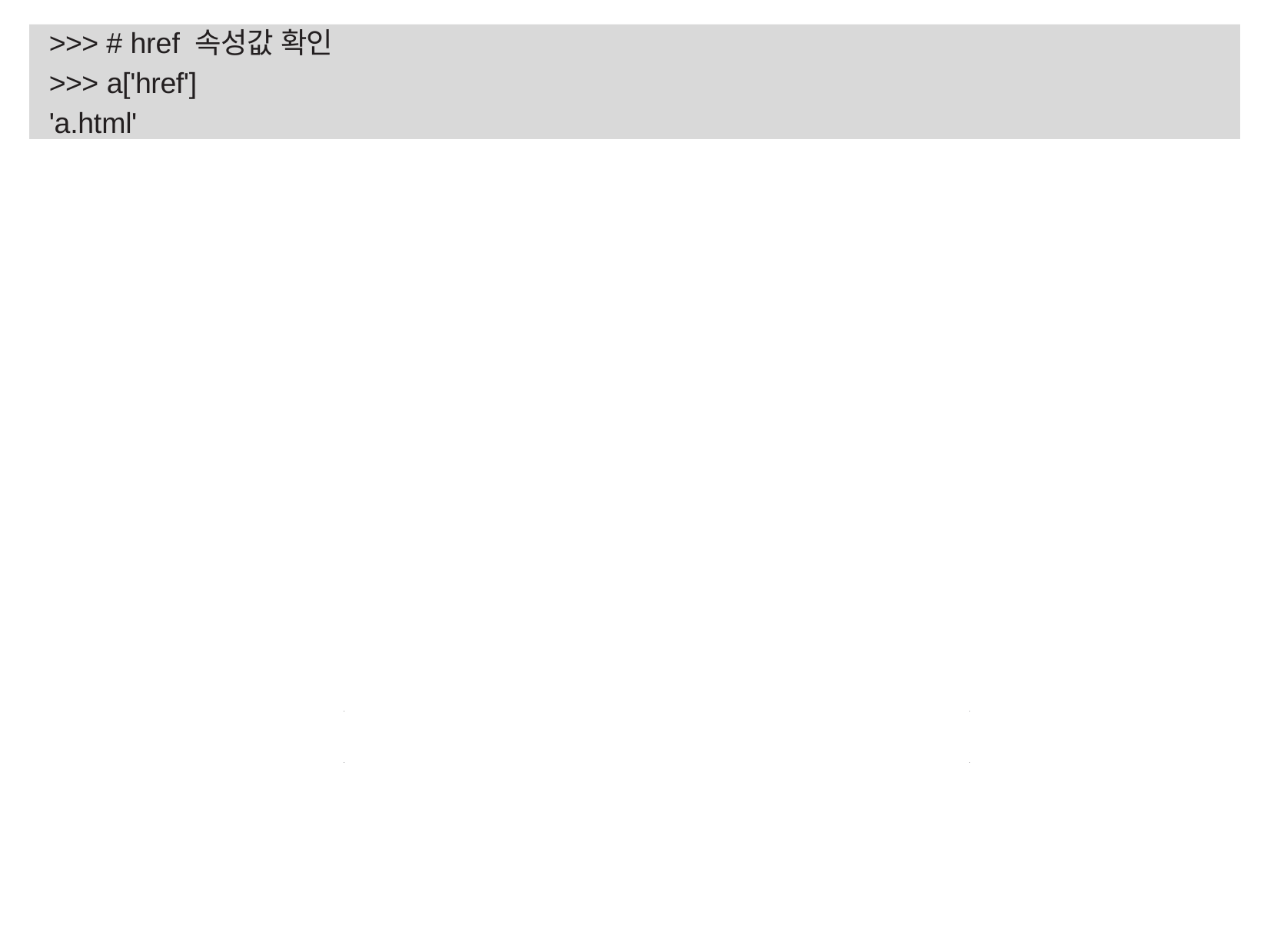

>>> # href 속성값 확인
>>> a['href']
'a.html'